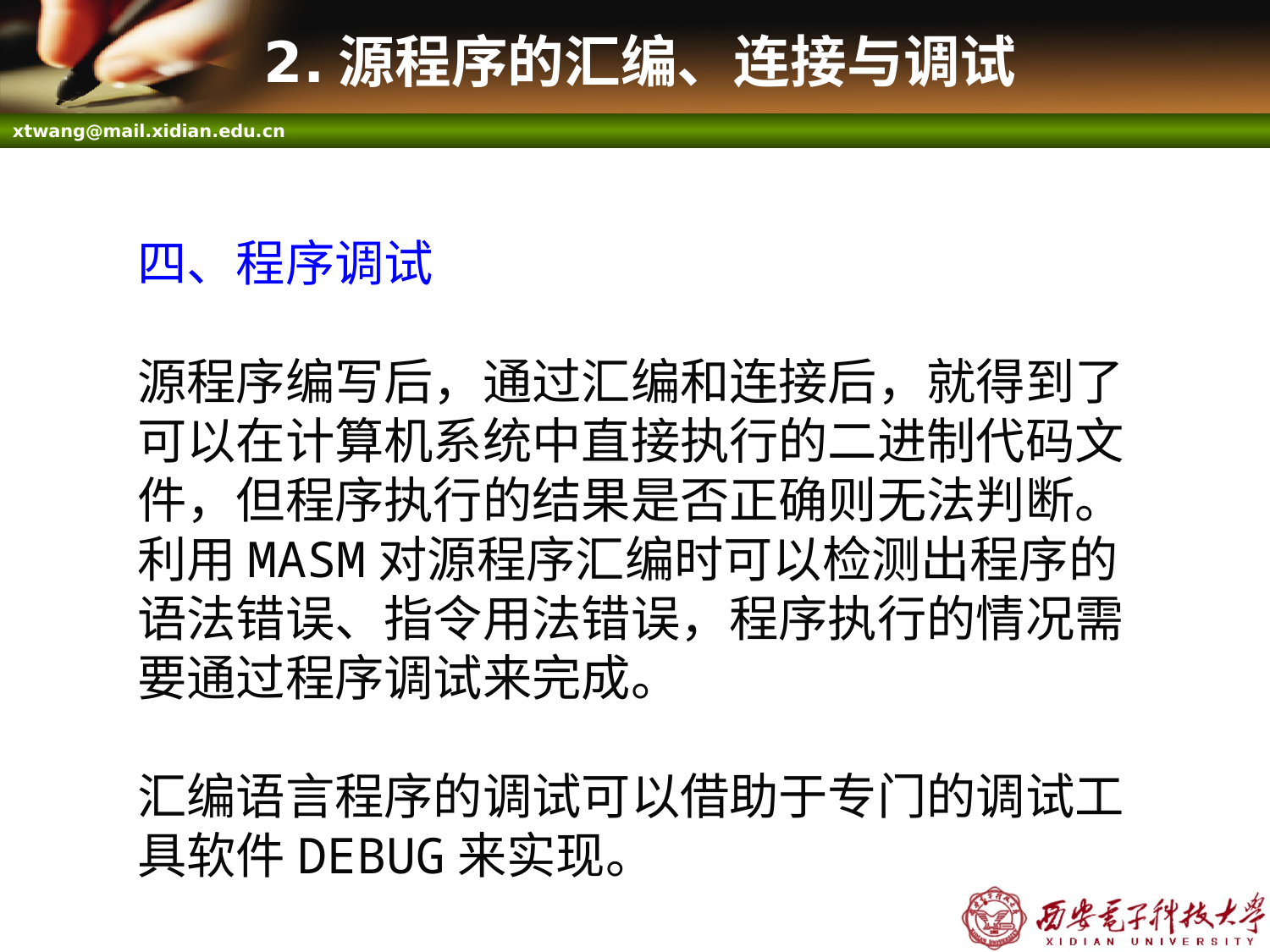

# 2.源程序的汇编、连接与调试
四、程序调试

源程序编写后，通过汇编和连接后，就得到了可以在计算机系统中直接执行的二进制代码文件，但程序执行的结果是否正确则无法判断。利用MASM对源程序汇编时可以检测出程序的语法错误、指令用法错误，程序执行的情况需要通过程序调试来完成。

汇编语言程序的调试可以借助于专门的调试工具软件DEBUG来实现。